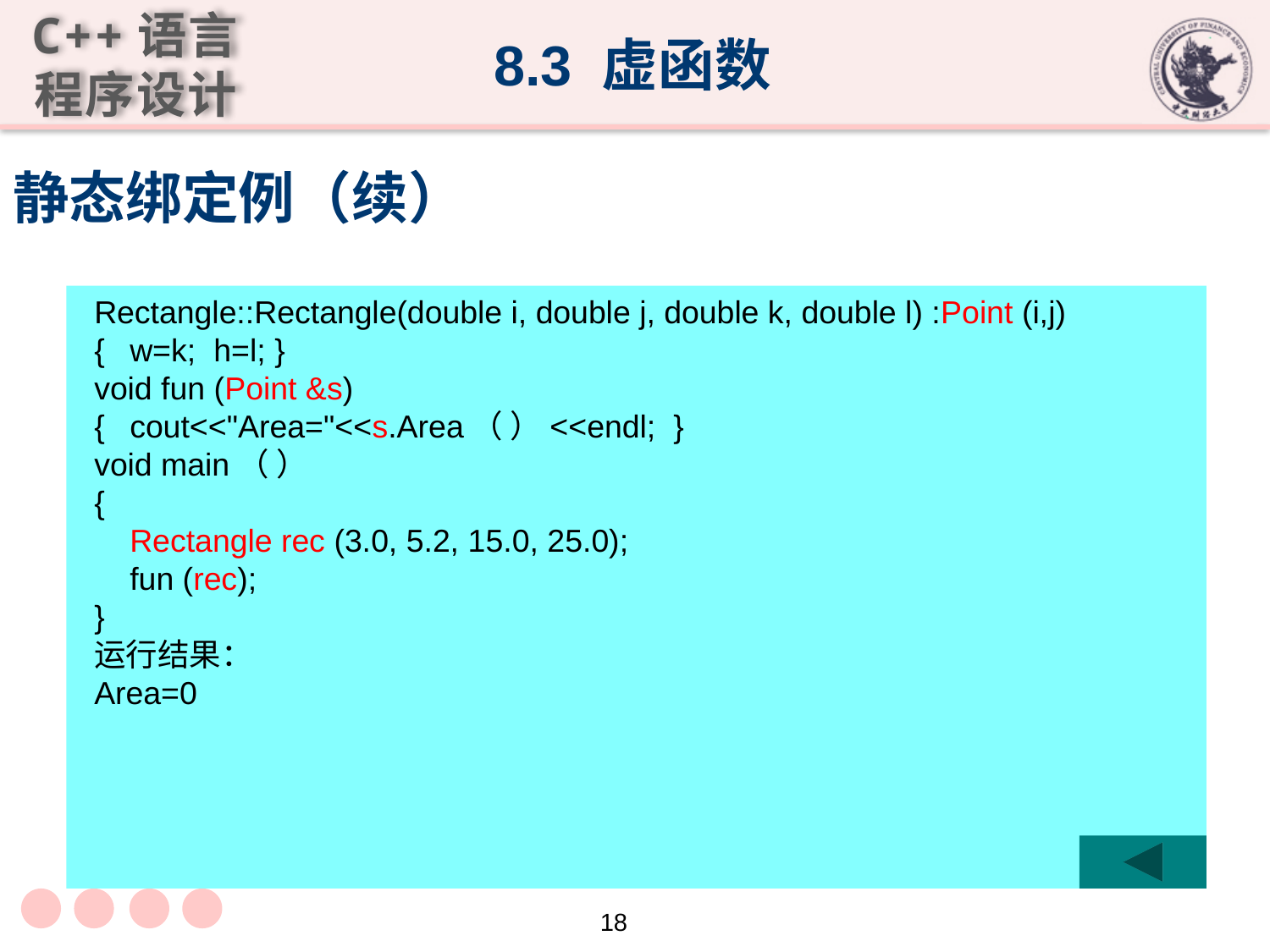

8.3 虚函数
静态绑定例（续）
Rectangle::Rectangle(double i, double j, double k, double l) :Point (i,j)
{	w=k;  h=l; }
void fun (Point &s)
{	cout<<"Area="<<s.Area（ ）<<endl;  }
void main（ ）
{
	Rectangle rec (3.0, 5.2, 15.0, 25.0);
	fun (rec);
}
运行结果：
Area=0

18